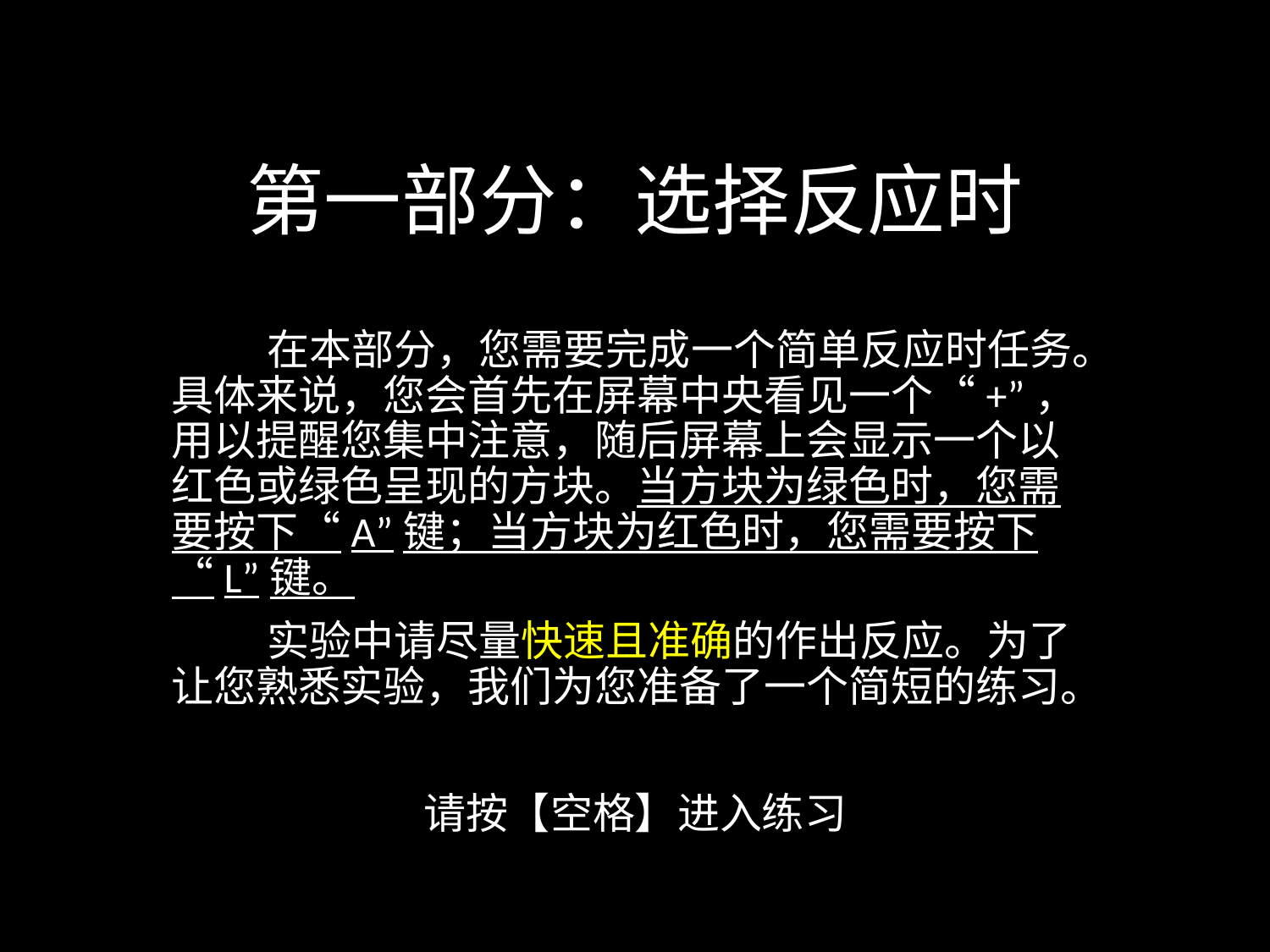

# 第一部分：选择反应时
         在本部分，您需要完成一个简单反应时任务。具体来说，您会首先在屏幕中央看见一个“+”，用以提醒您集中注意，随后屏幕上会显示一个以红色或绿色呈现的方块。当方块为绿色时，您需要按下“A”键；当方块为红色时，您需要按下“L”键。
         实验中请尽量快速且准确的作出反应。为了让您熟悉实验，我们为您准备了一个简短的练习。

请按【空格】进入练习